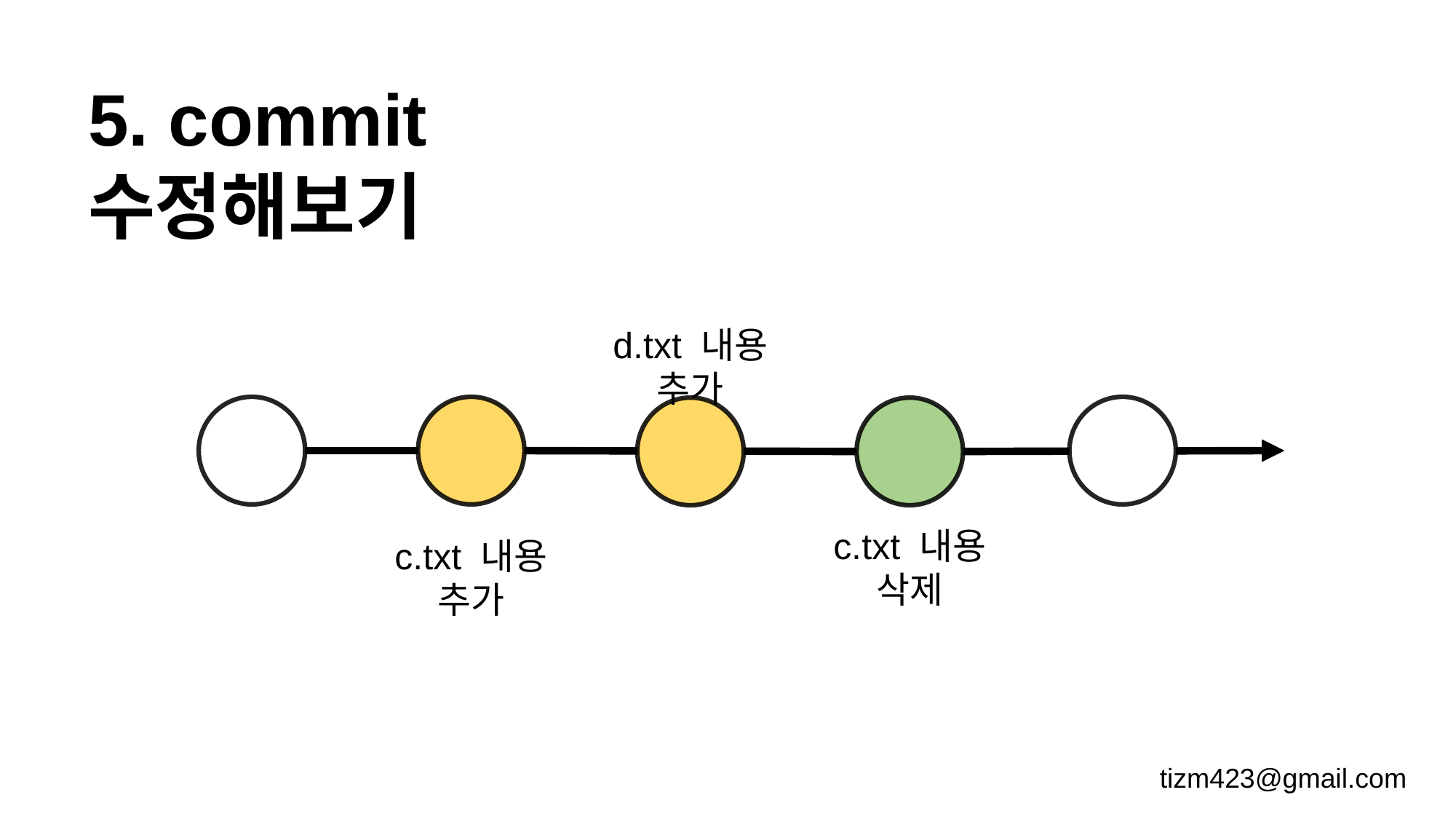

5. commit 수정해보기
d.txt 내용 추가

c.txt 내용 삭제
c.txt 내용 추가
tizm423@gmail.com